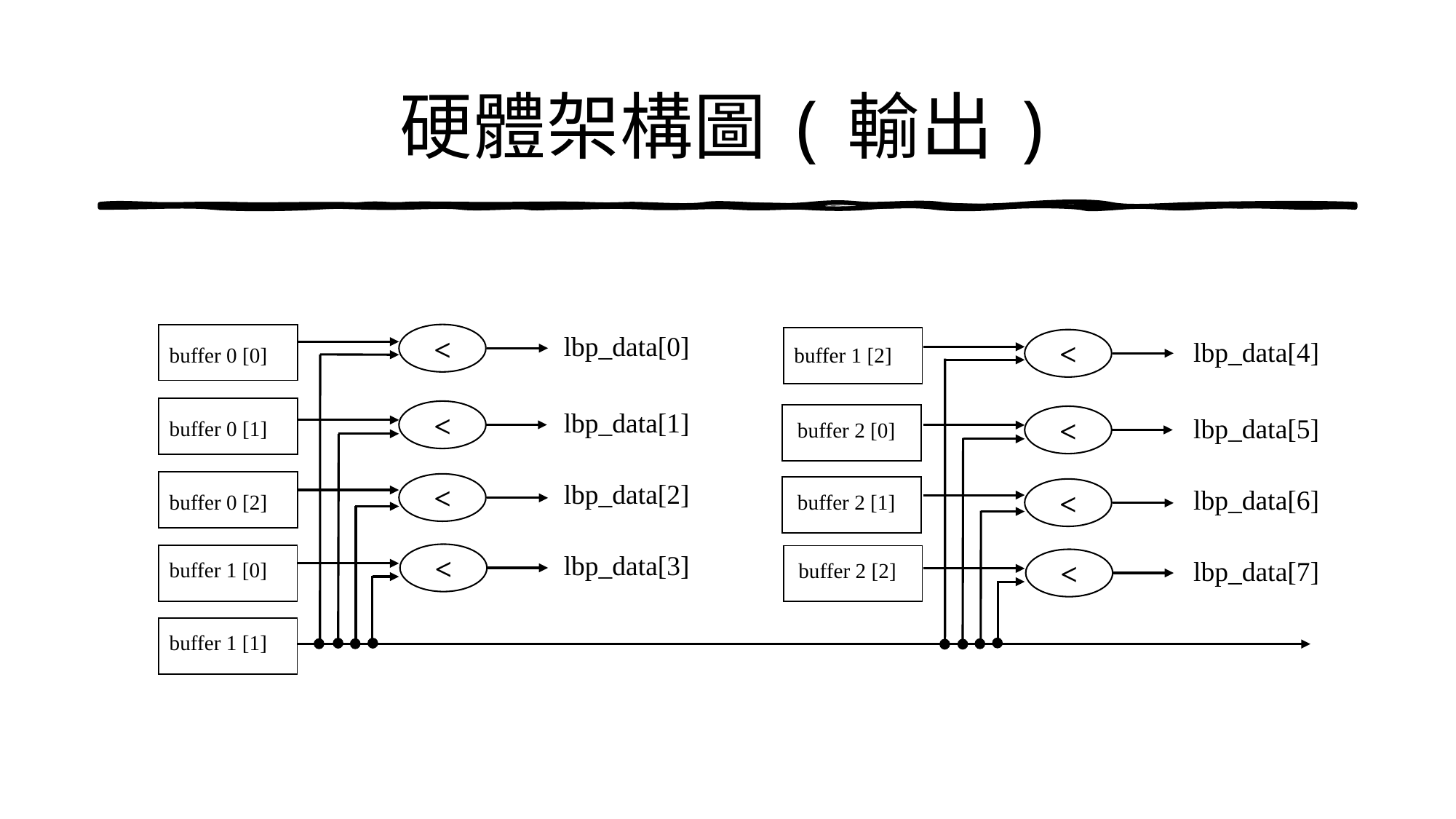

# 硬體架構圖(輸出)
lbp_data[0]
|  |
| --- |
<
|  |
| --- |
<
lbp_data[4]
buffer 0 [0]
buffer 1 [2]
|  |
| --- |
lbp_data[1]
<
|  |
| --- |
lbp_data[5]
<
buffer 0 [1]
buffer 2 [0]
|  |
| --- |
lbp_data[2]
<
|  |
| --- |
lbp_data[6]
<
buffer 2 [1]
buffer 0 [2]
lbp_data[3]
<
|  |
| --- |
|  |
| --- |
lbp_data[7]
<
buffer 1 [0]
buffer 2 [2]
|  |
| --- |
buffer 1 [1]